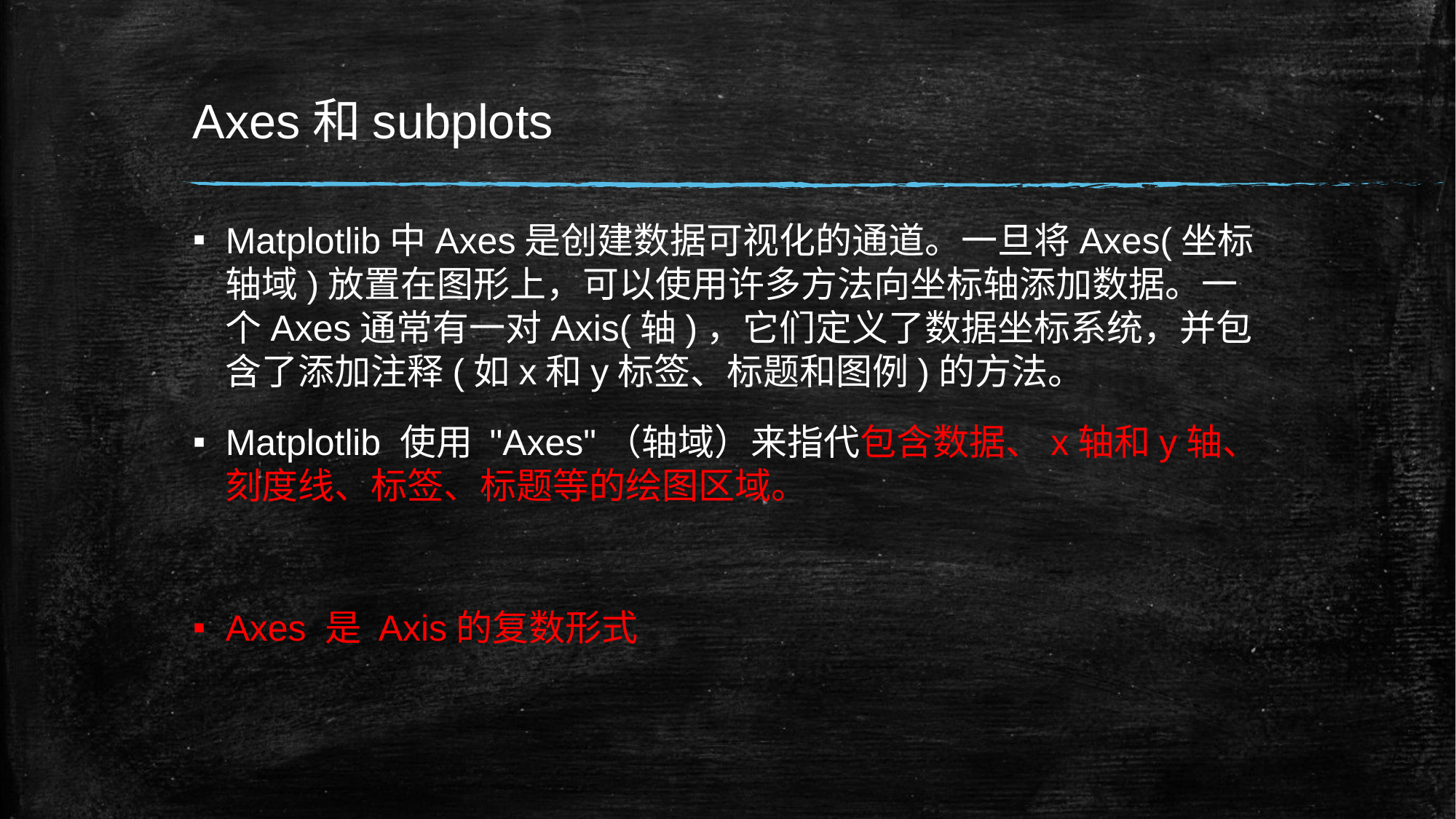

# Axes和subplots
Matplotlib中Axes是创建数据可视化的通道。一旦将Axes(坐标轴域)放置在图形上，可以使用许多方法向坐标轴添加数据。一个Axes通常有一对Axis(轴)，它们定义了数据坐标系统，并包含了添加注释(如x和y标签、标题和图例)的方法。
Matplotlib 使用 "Axes"（轴域）来指代包含数据、x轴和y轴、刻度线、标签、标题等的绘图区域。

Axes 是 Axis的复数形式